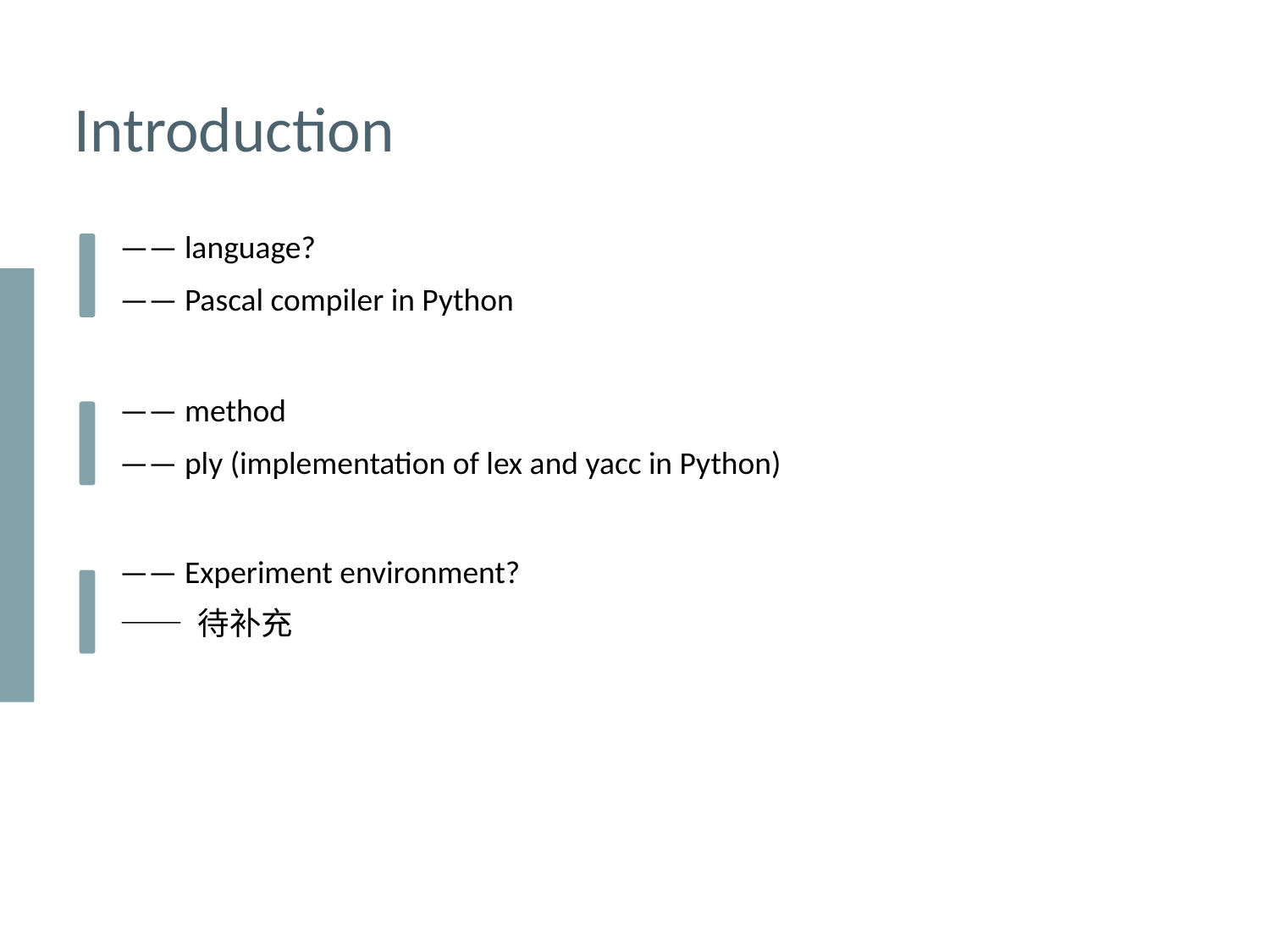

Introduction
—— language?
—— Pascal compiler in Python

—— method
—— ply (implementation of lex and yacc in Python)

—— Experiment environment?
—— 待补充